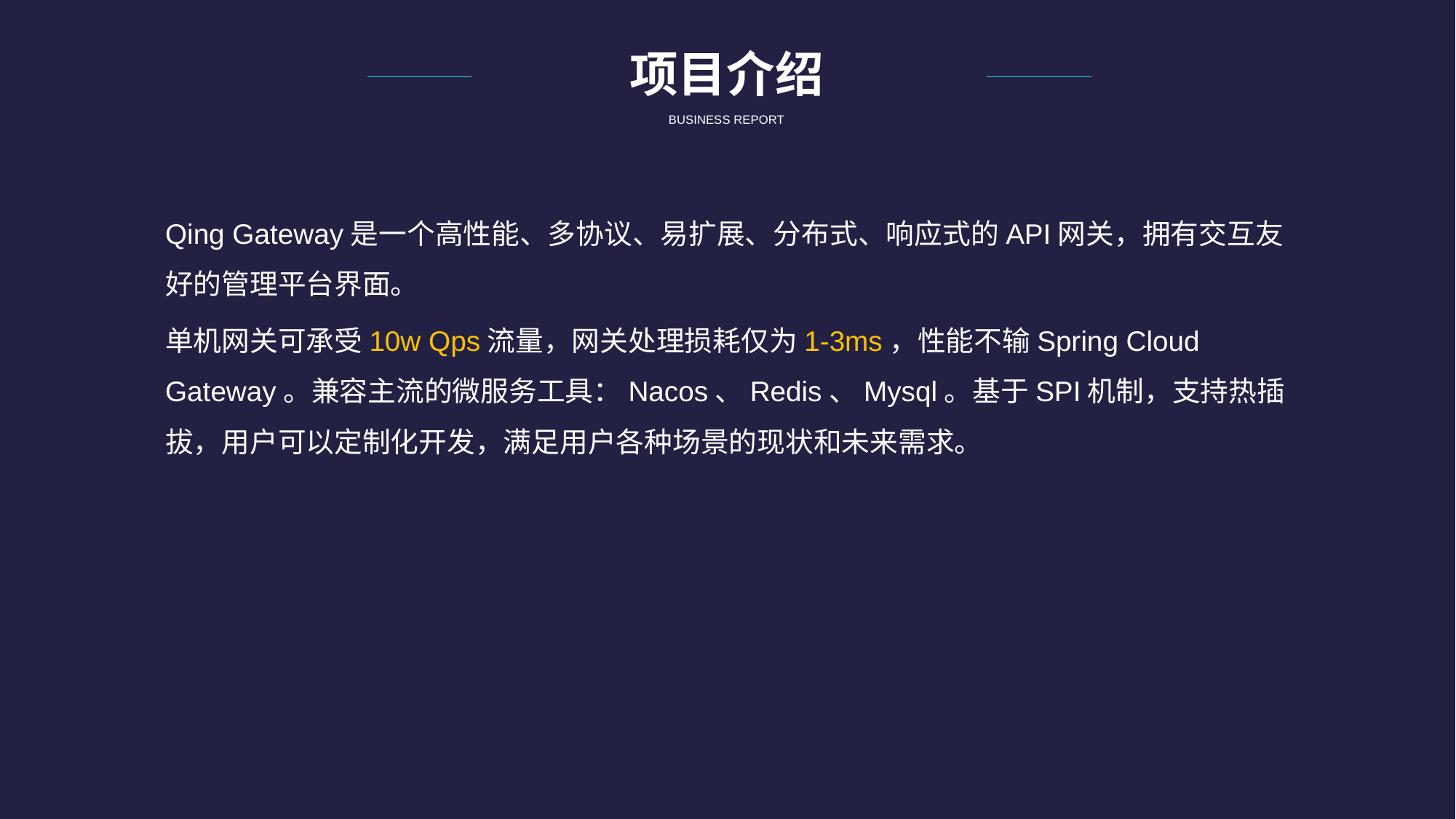

项目介绍
BUSINESS REPORT
Qing Gateway是一个高性能、多协议、易扩展、分布式、响应式的API网关，拥有交互友好的管理平台界面。
单机网关可承受10w Qps流量，网关处理损耗仅为1-3ms，性能不输Spring Cloud Gateway。兼容主流的微服务工具：Nacos、Redis、Mysql。基于SPI机制，支持热插拔，用户可以定制化开发，满足用户各种场景的现状和未来需求。